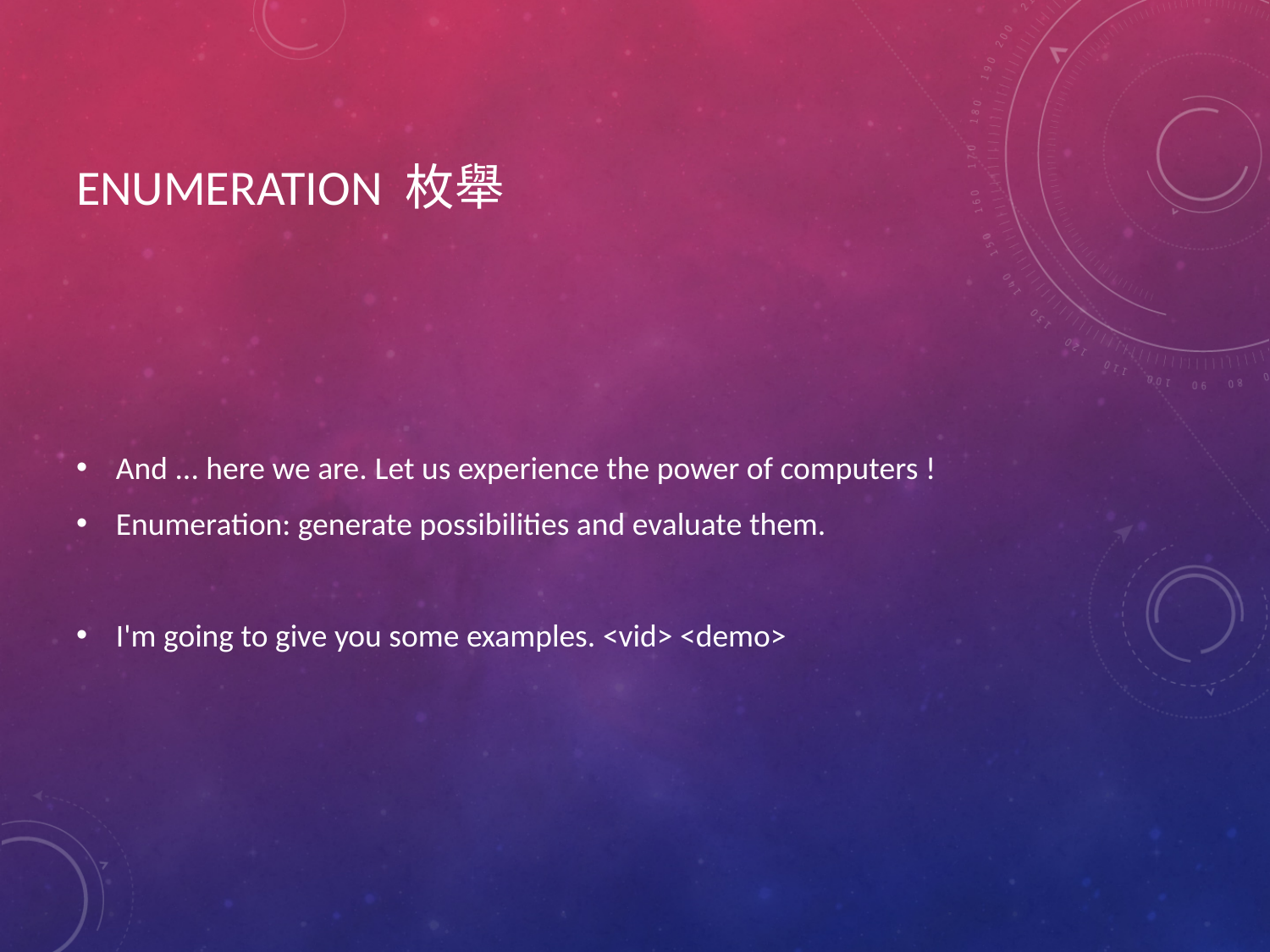

# Enumeration 枚舉
And ... here we are. Let us experience the power of computers !
Enumeration: generate possibilities and evaluate them.

I'm going to give you some examples. <vid> <demo>